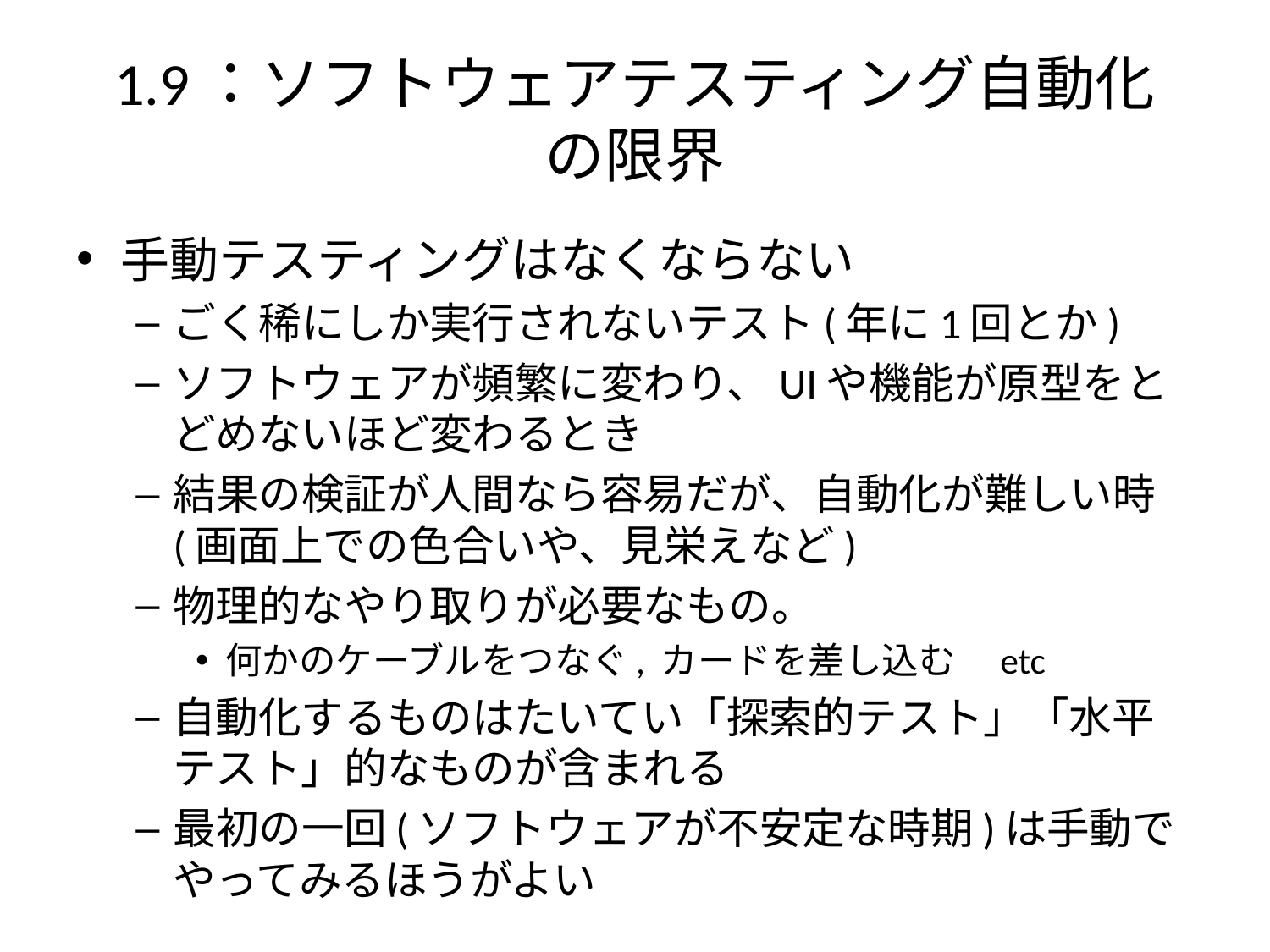

# 1.9：ソフトウェアテスティング自動化 の限界
手動テスティングはなくならない
ごく稀にしか実行されないテスト(年に1回とか)
ソフトウェアが頻繁に変わり、UIや機能が原型をとどめないほど変わるとき
結果の検証が人間なら容易だが、自動化が難しい時(画面上での色合いや、見栄えなど)
物理的なやり取りが必要なもの。
何かのケーブルをつなぐ, カードを差し込む　etc
自動化するものはたいてい「探索的テスト」「水平テスト」的なものが含まれる
最初の一回(ソフトウェアが不安定な時期)は手動でやってみるほうがよい